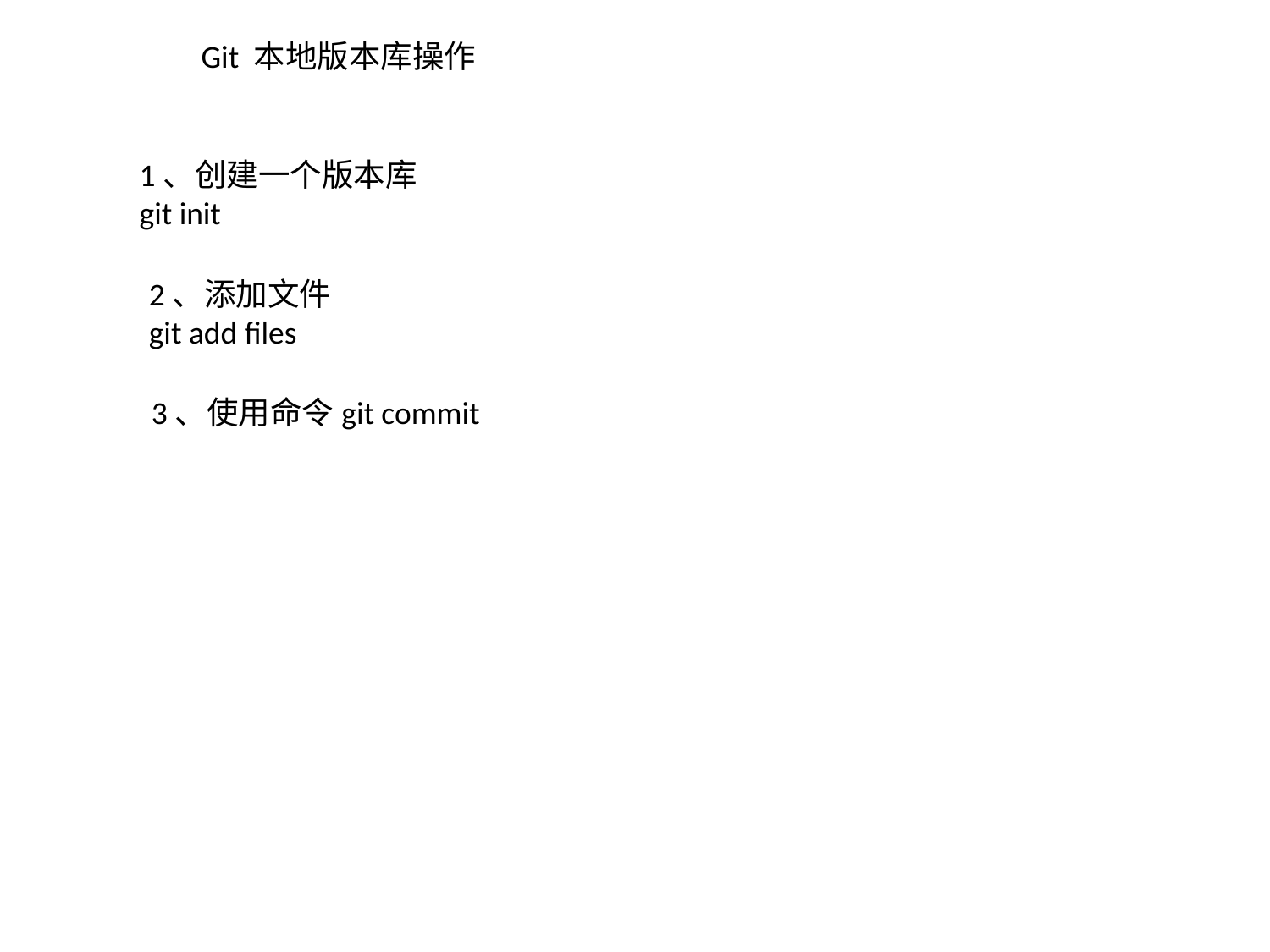

Git 本地版本库操作

1、创建一个版本库
git init
2、添加文件
git add files
3、使用命令git commit